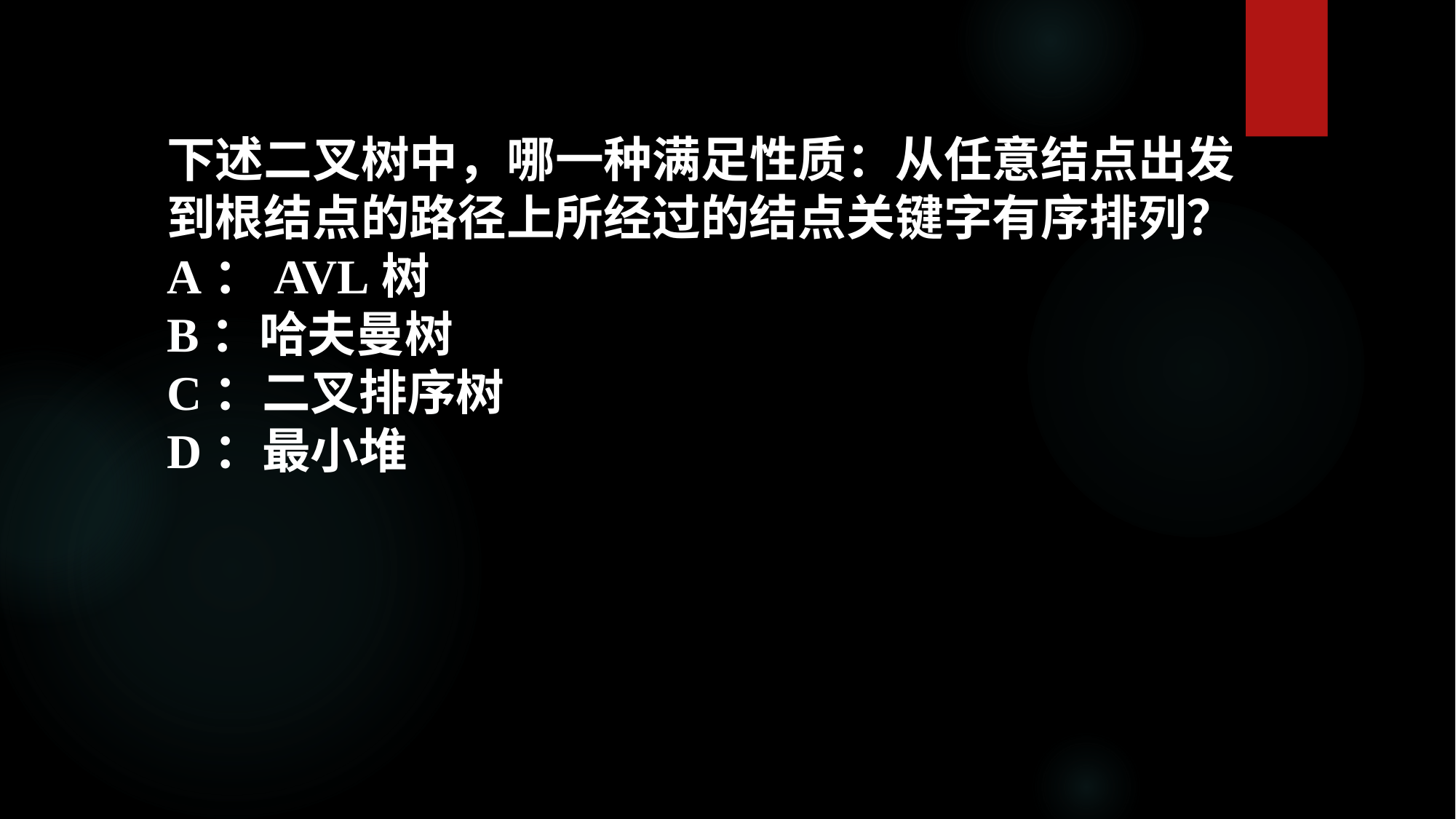

下述二叉树中，哪一种满足性质：从任意结点出发到根结点的路径上所经过的结点关键字有序排列？
A：AVL树
B：哈夫曼树
C：二叉排序树
D：最小堆